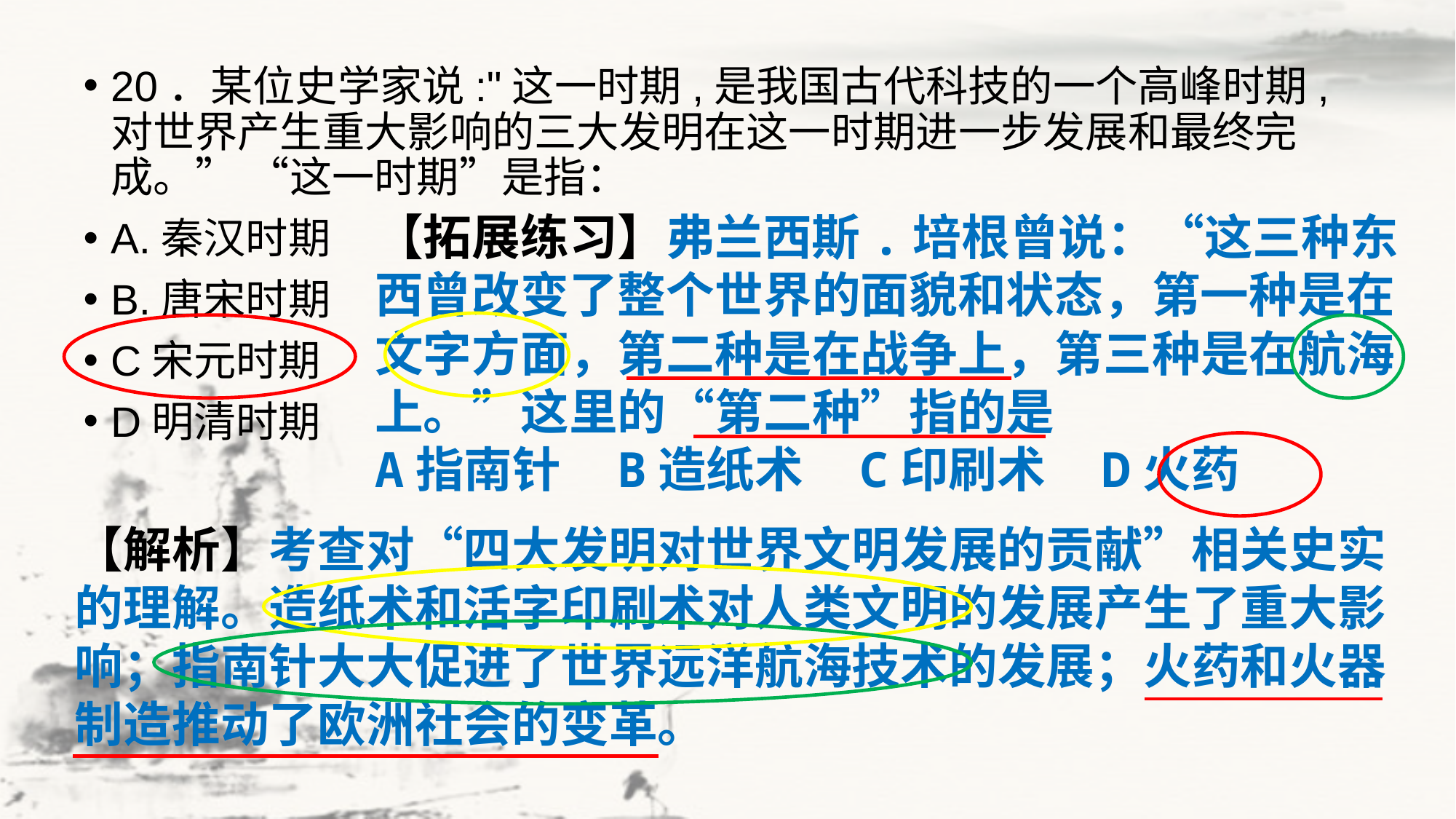

20．某位史学家说:"这一时期,是我国古代科技的一个高峰时期,对世界产生重大影响的三大发明在这一时期进一步发展和最终完成。” “这一时期”是指：
A.秦汉时期
B.唐宋时期
C宋元时期
D明清时期
【拓展练习】弗兰西斯.培根曾说：“这三种东西曾改变了整个世界的面貌和状态，第一种是在文字方面，第二种是在战争上，第三种是在航海上。”这里的“第二种”指的是
A指南针    B造纸术    C印刷术    D火药

【解析】考查对“四大发明对世界文明发展的贡献”相关史实的理解。造纸术和活字印刷术对人类文明的发展产生了重大影响；指南针大大促进了世界远洋航海技术的发展；火药和火器制造推动了欧洲社会的变革。